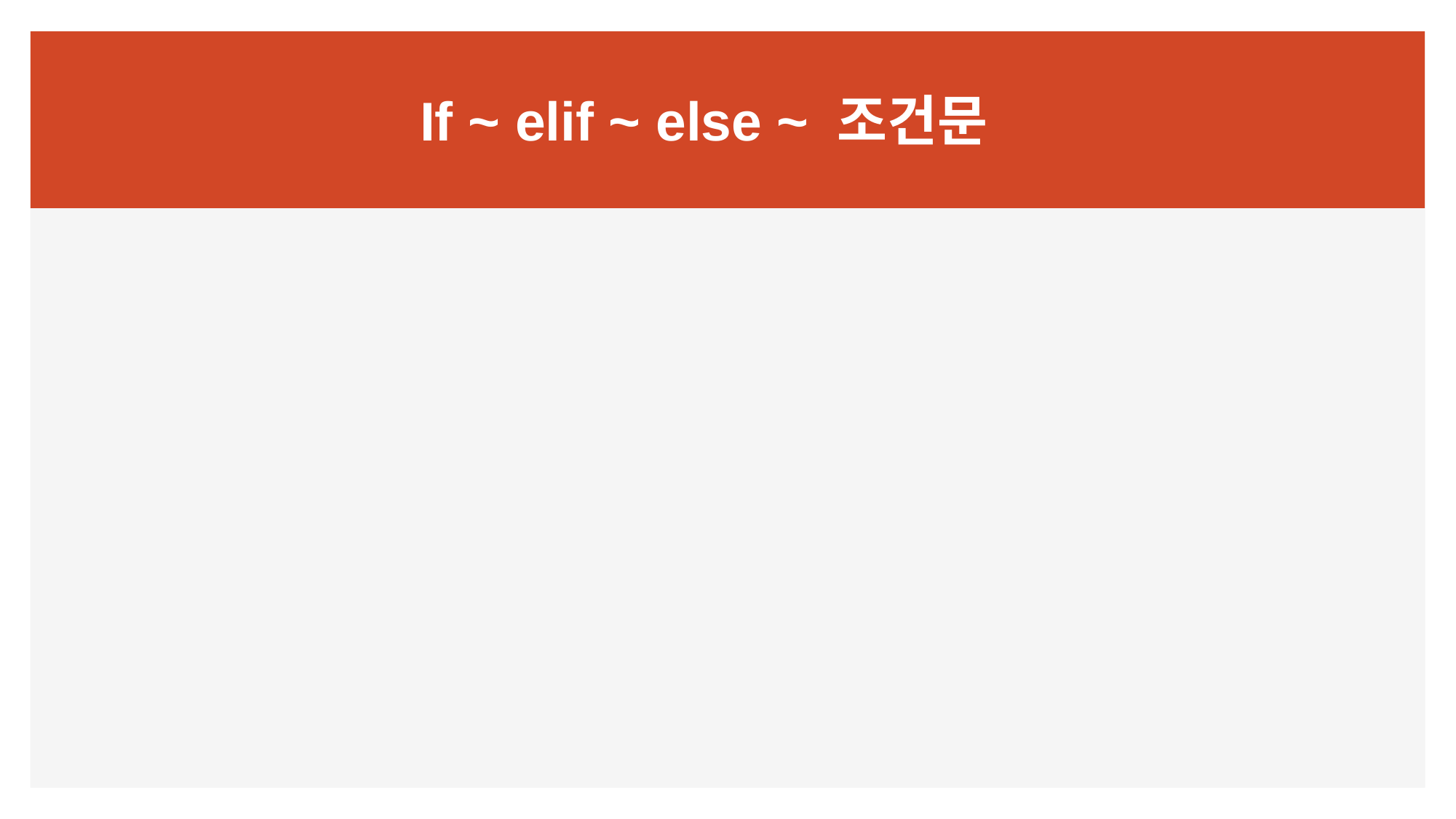

If ~ elif ~ else ~ 조건문